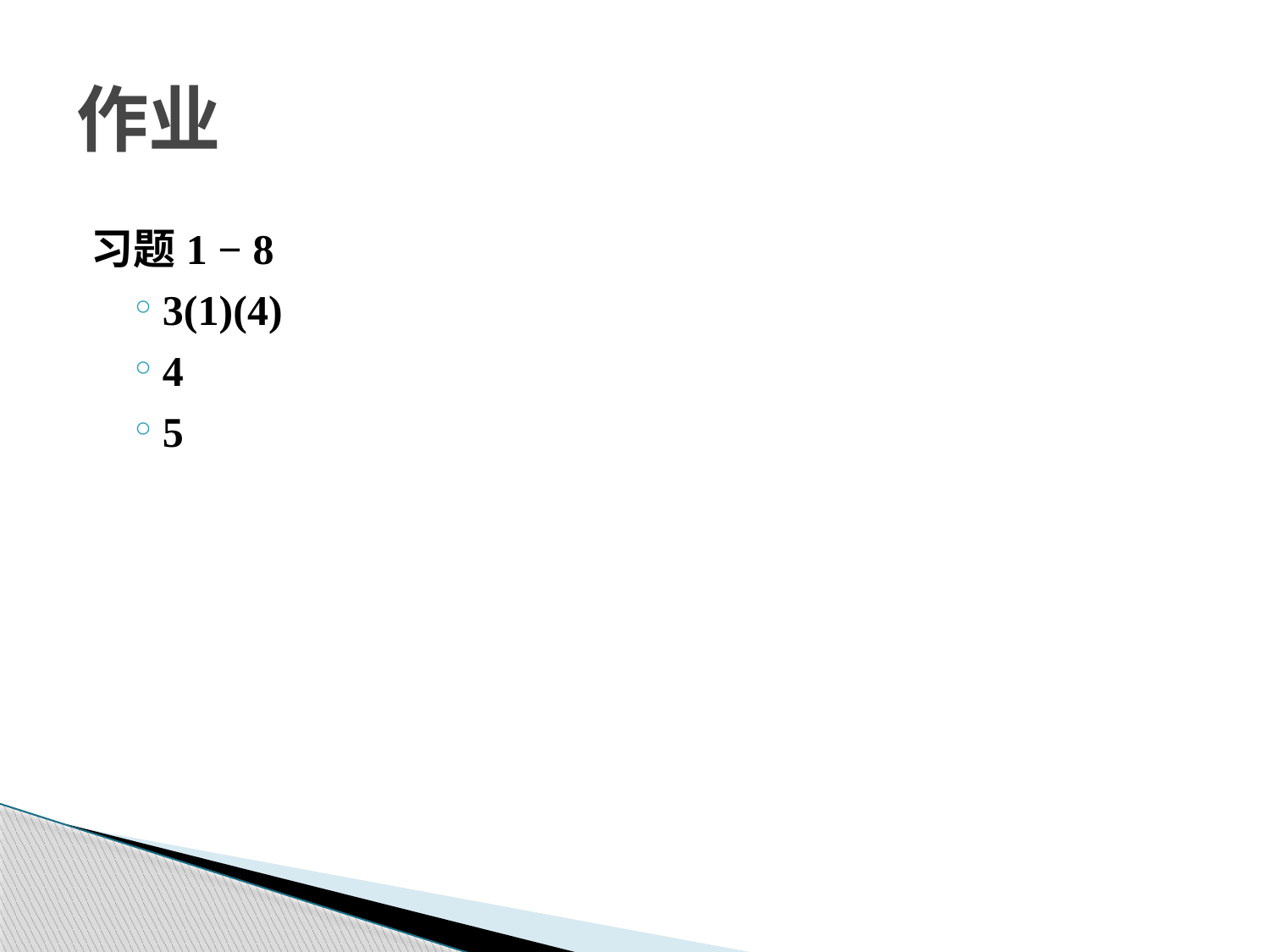

作业
习题1 − 8
3(1)(4)
4
5